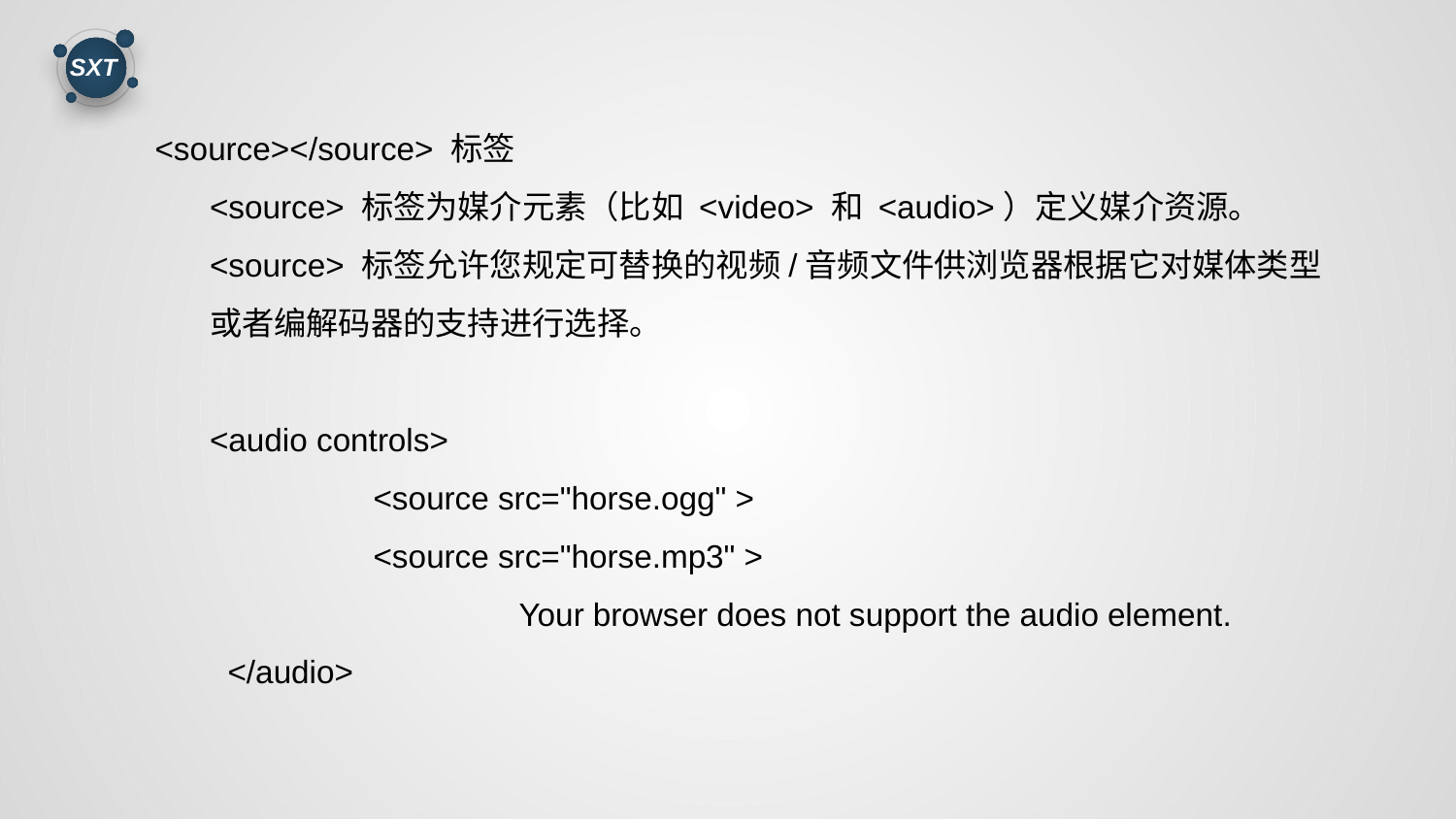

<source></source> 标签
<source> 标签为媒介元素（比如 <video> 和 <audio>）定义媒介资源。
<source> 标签允许您规定可替换的视频/音频文件供浏览器根据它对媒体类型或者编解码器的支持进行选择。

<audio controls>
   	<source src="horse.ogg" >
   	<source src="horse.mp3" >
 		Your browser does not support the audio element.
</audio>